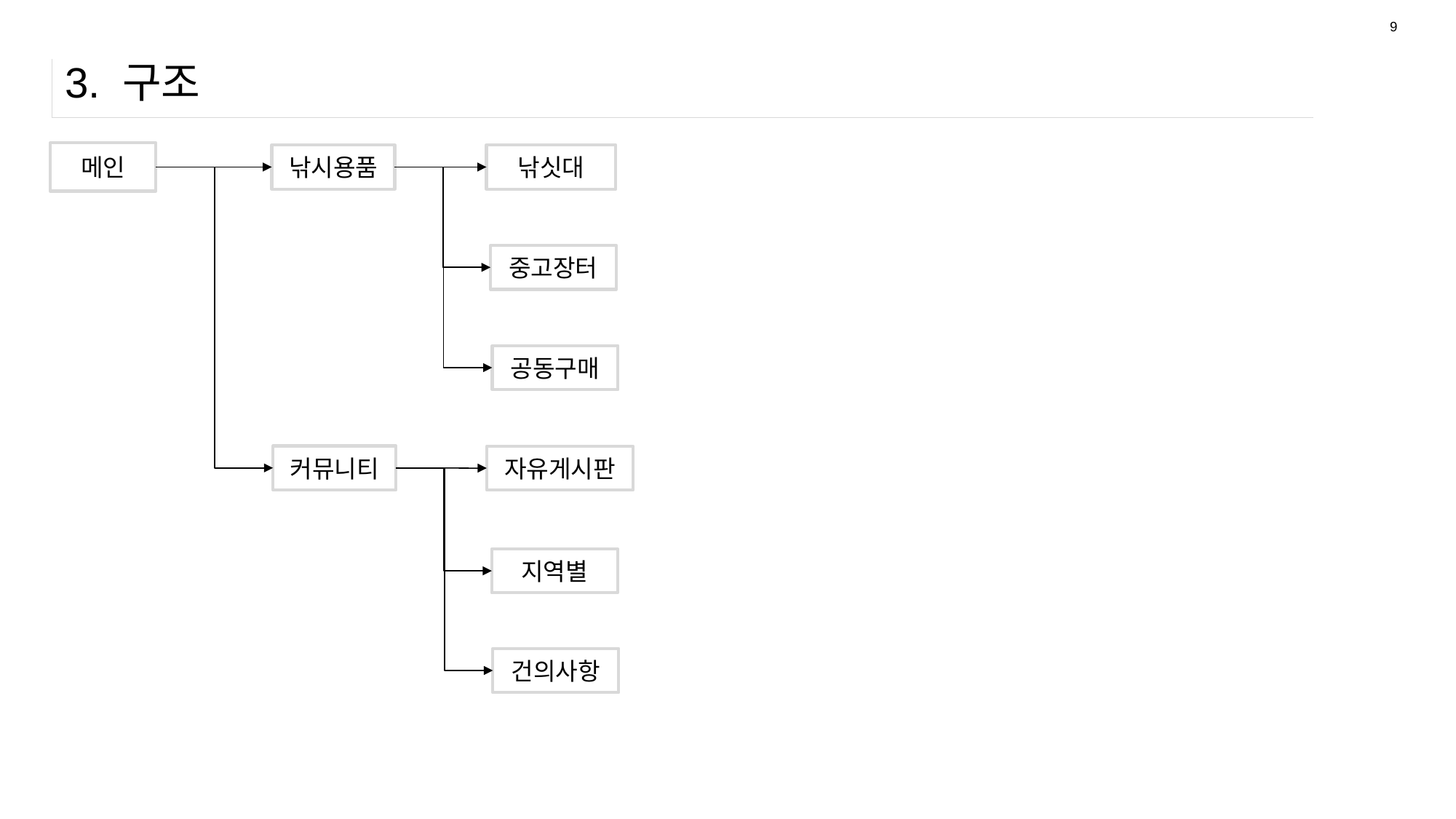

9
# 3. 구조
메인
낚시용품
낚싯대
중고장터
공동구매
커뮤니티
자유게시판
지역별
건의사항